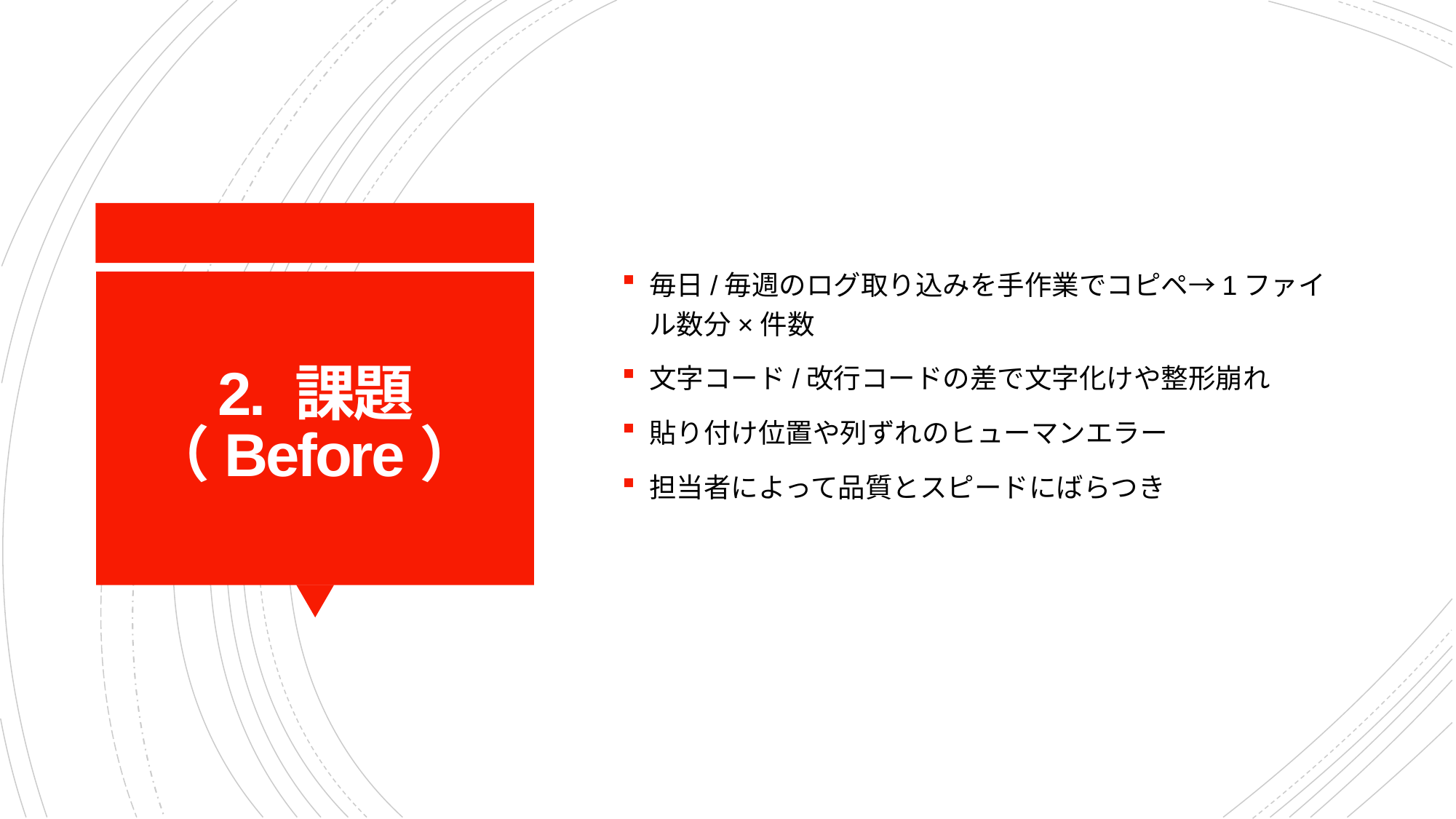

毎日/毎週のログ取り込みを手作業でコピペ→1ファイル数分×件数
文字コード/改行コードの差で文字化けや整形崩れ
貼り付け位置や列ずれのヒューマンエラー
担当者によって品質とスピードにばらつき

# 2. 課題（Before）